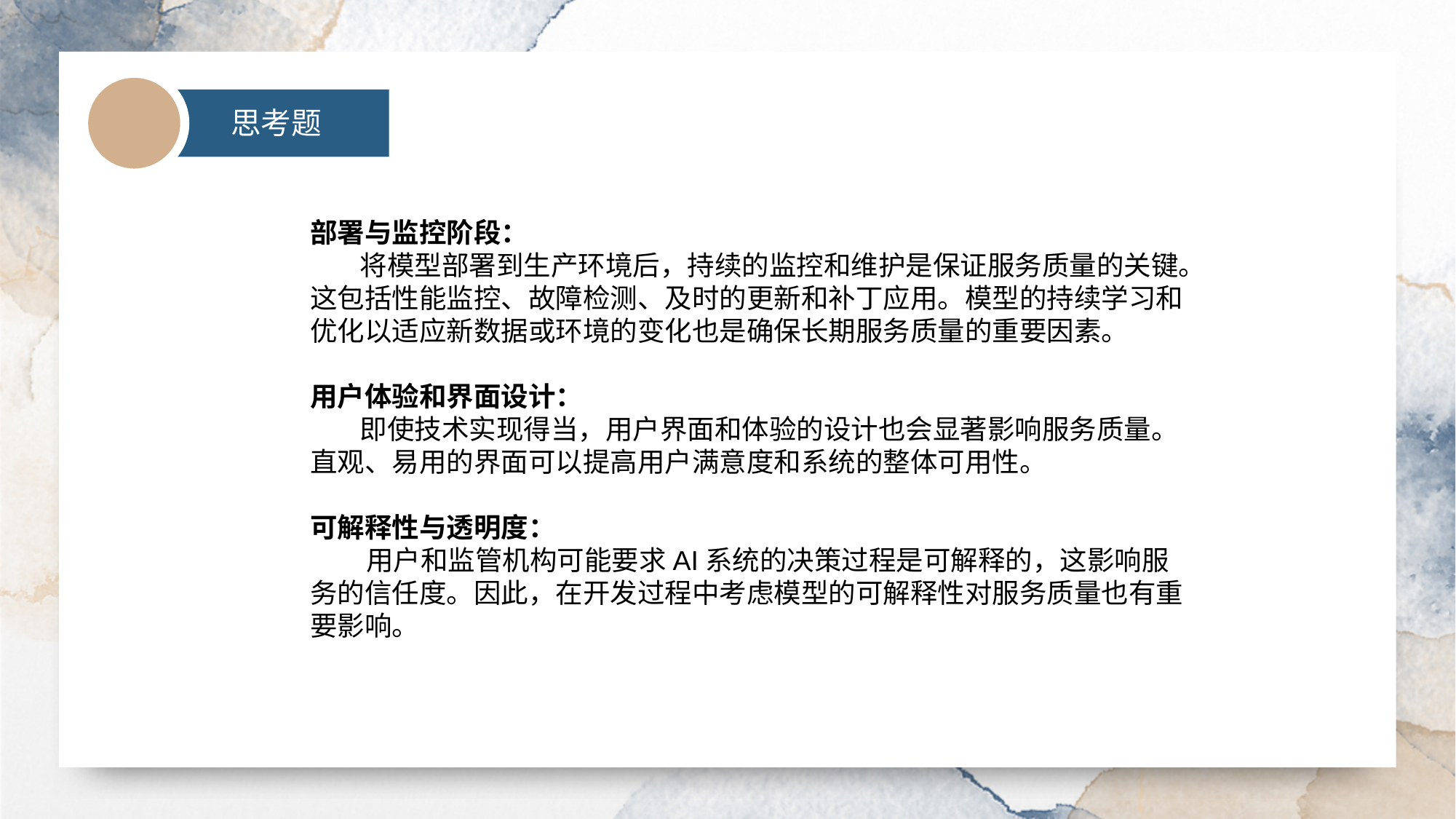

思考题

部署与监控阶段：
       将模型部署到生产环境后，持续的监控和维护是保证服务质量的关键。这包括性能监控、故障检测、及时的更新和补丁应用。模型的持续学习和优化以适应新数据或环境的变化也是确保长期服务质量的重要因素。

用户体验和界面设计：
       即使技术实现得当，用户界面和体验的设计也会显著影响服务质量。直观、易用的界面可以提高用户满意度和系统的整体可用性。

可解释性与透明度：
        用户和监管机构可能要求AI系统的决策过程是可解释的，这影响服务的信任度。因此，在开发过程中考虑模型的可解释性对服务质量也有重要影响。